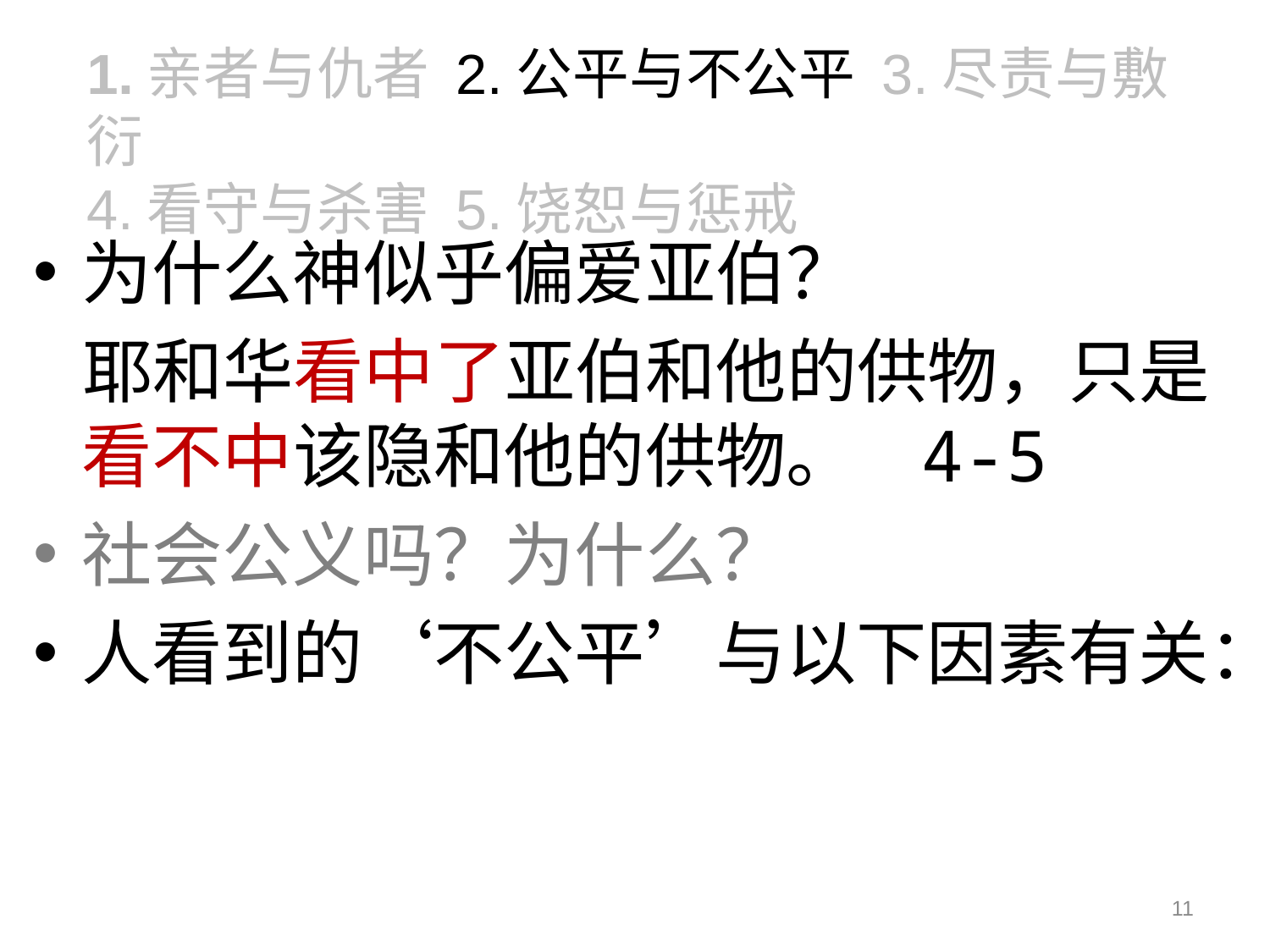

1.亲者与仇者 2.公平与不公平 3.尽责与敷衍
4.看守与杀害 5.饶恕与惩戒
为什么神似乎偏爱亚伯？
耶和华看中了亚伯和他的供物，只是看不中该隐和他的供物。   4-5
社会公义吗？为什么？
人看到的‘不公平’与以下因素有关：

11